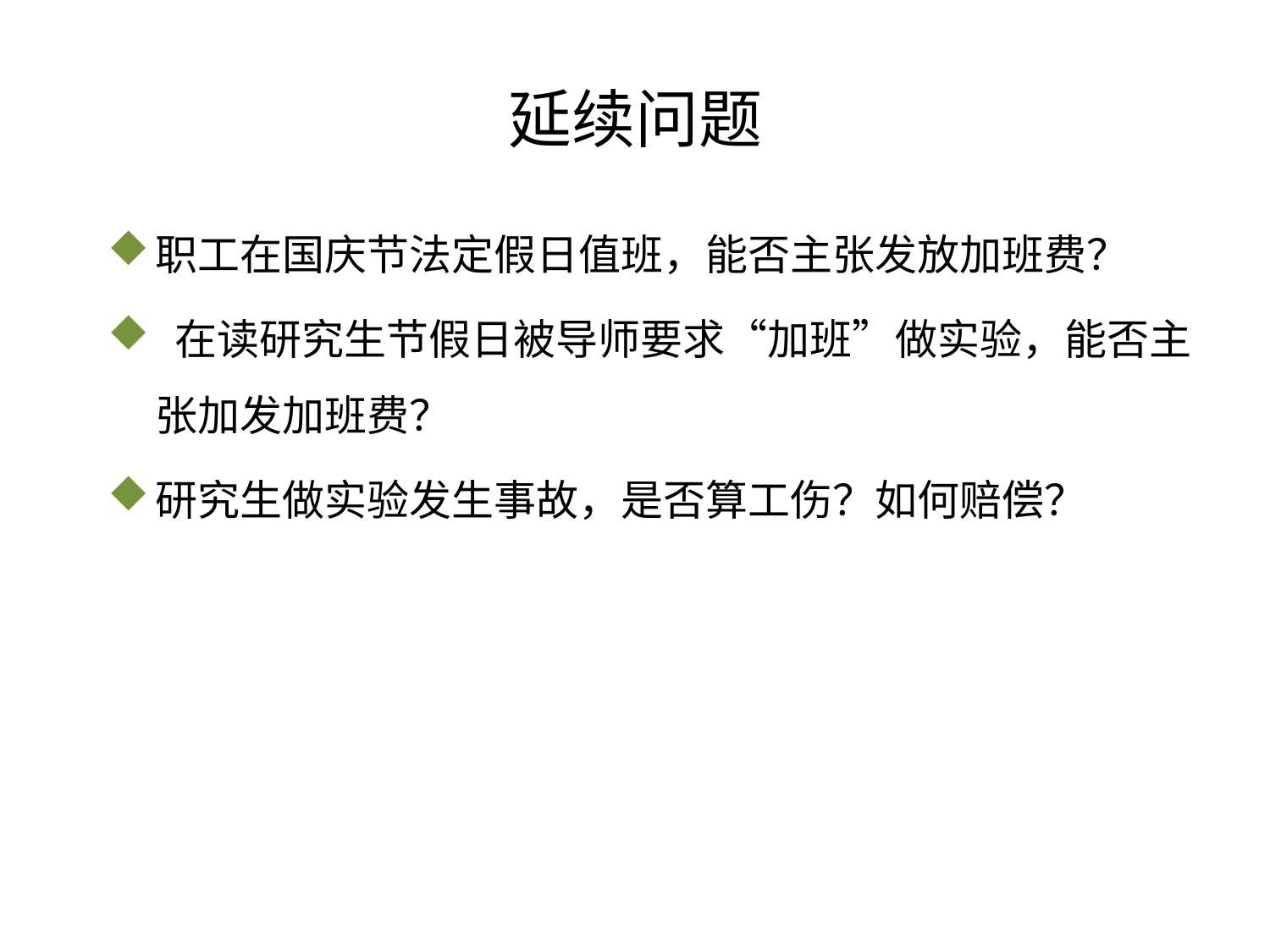

# 延续问题
职工在国庆节法定假日值班，能否主张发放加班费？
 在读研究生节假日被导师要求“加班”做实验，能否主张加发加班费？
研究生做实验发生事故，是否算工伤？如何赔偿？